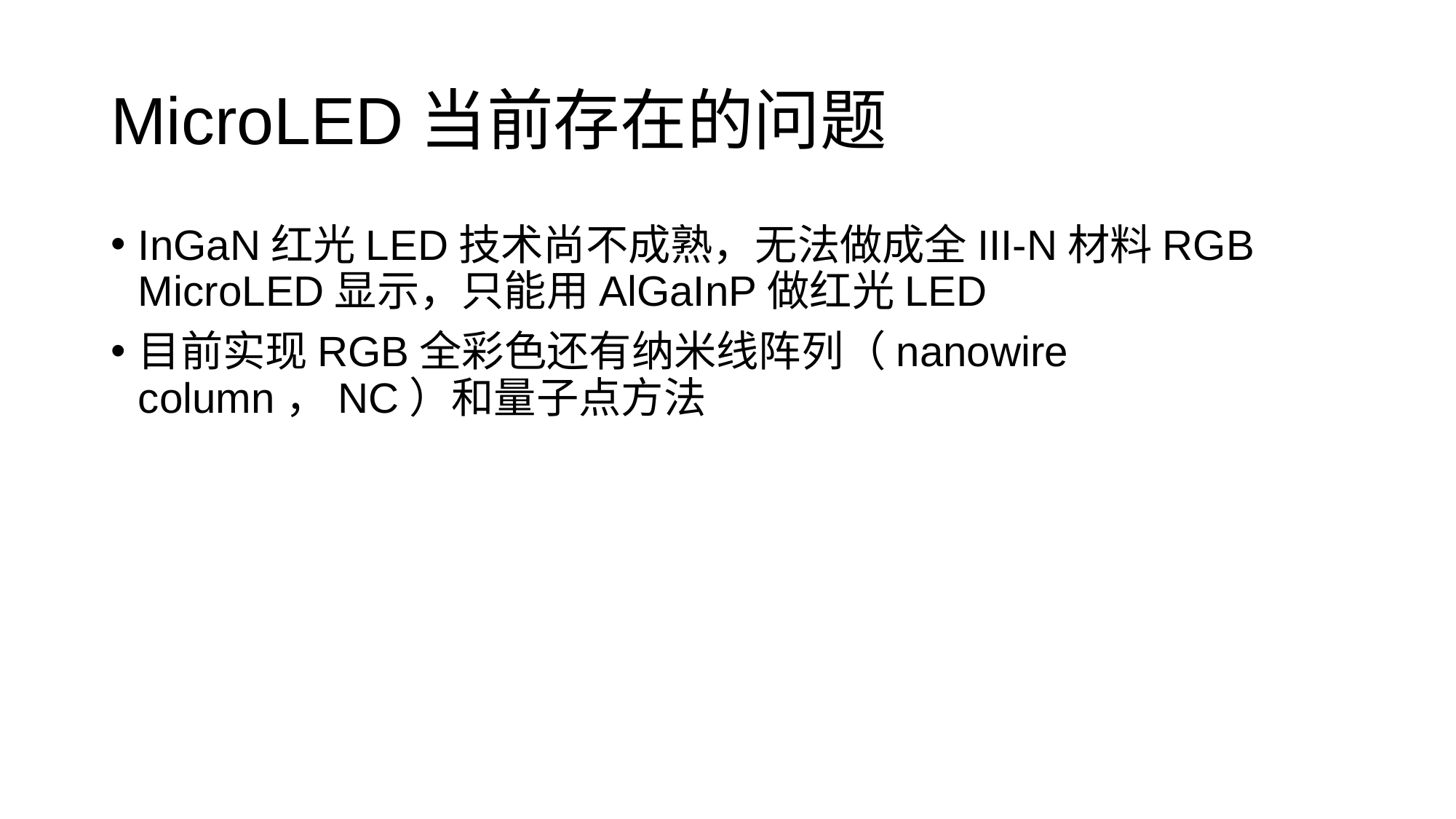

# MicroLED当前存在的问题
InGaN红光LED技术尚不成熟，无法做成全III-N材料RGB MicroLED显示，只能用AlGaInP做红光LED
目前实现RGB全彩色还有纳米线阵列（nanowire column，NC）和量子点方法